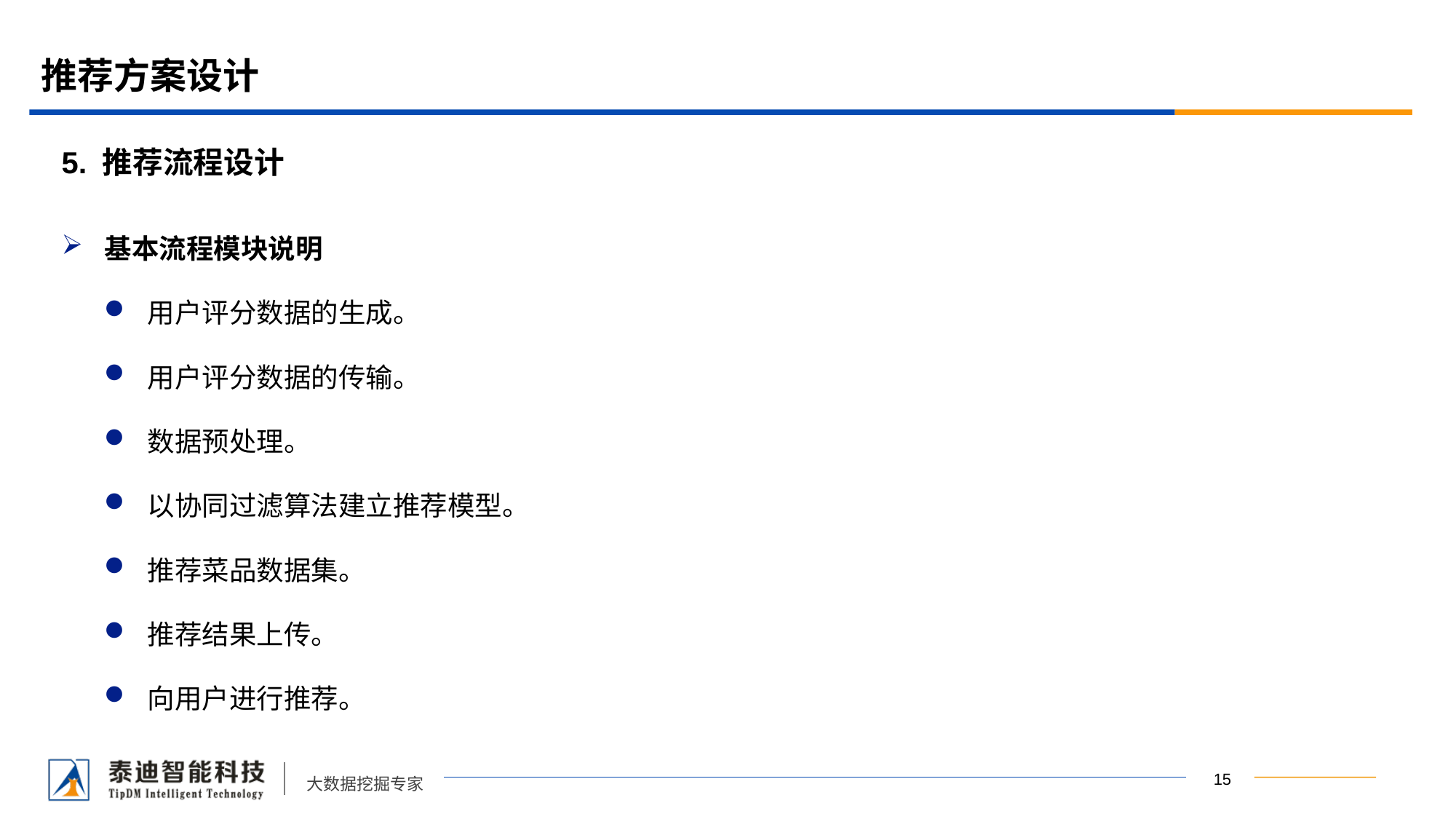

# 推荐方案设计
5. 推荐流程设计
基本流程模块说明
用户评分数据的生成。
用户评分数据的传输。
数据预处理。
以协同过滤算法建立推荐模型。
推荐菜品数据集。
推荐结果上传。
向用户进行推荐。